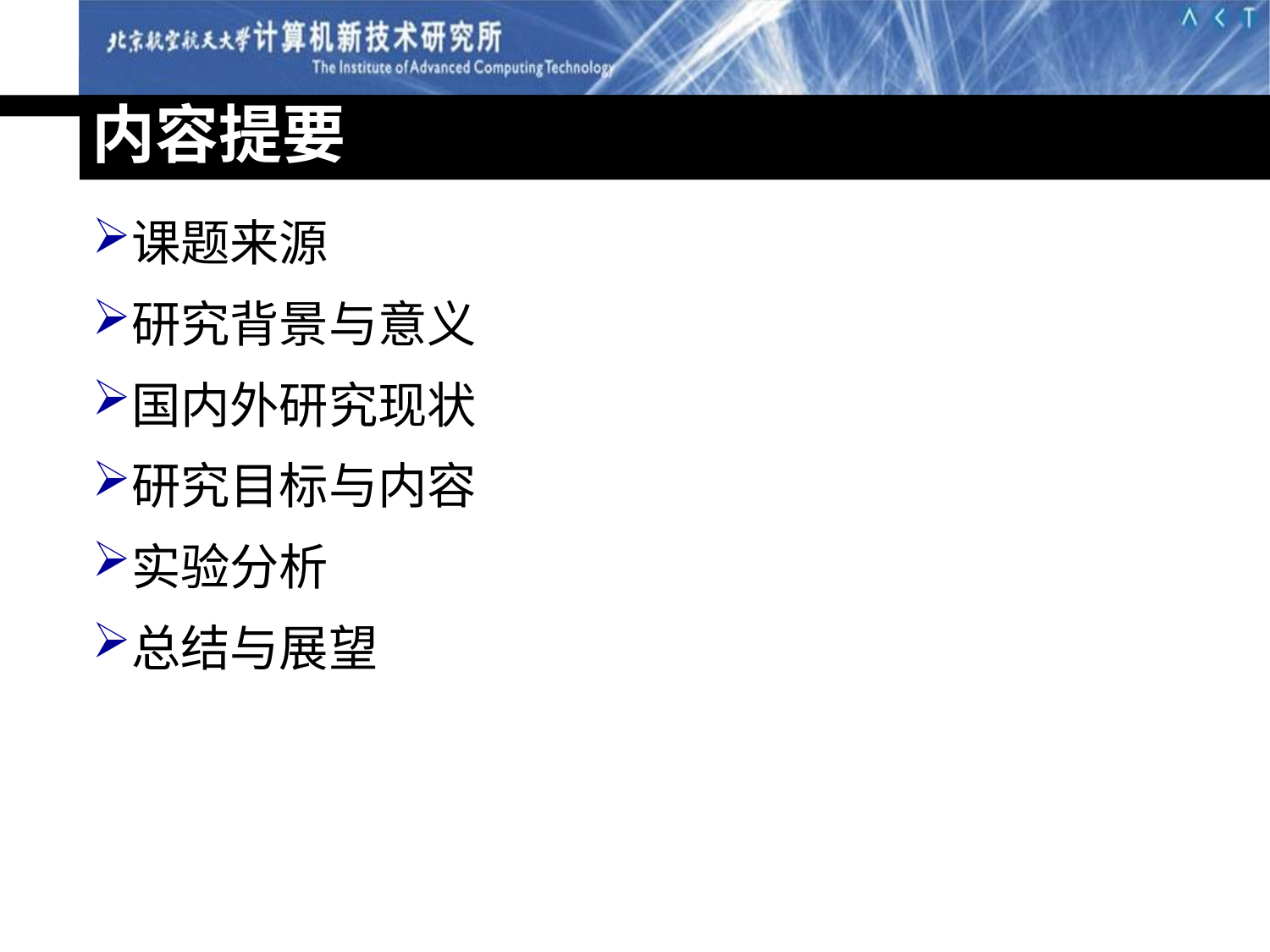

# 内容提要
课题来源
研究背景与意义
国内外研究现状
研究目标与内容
实验分析
总结与展望